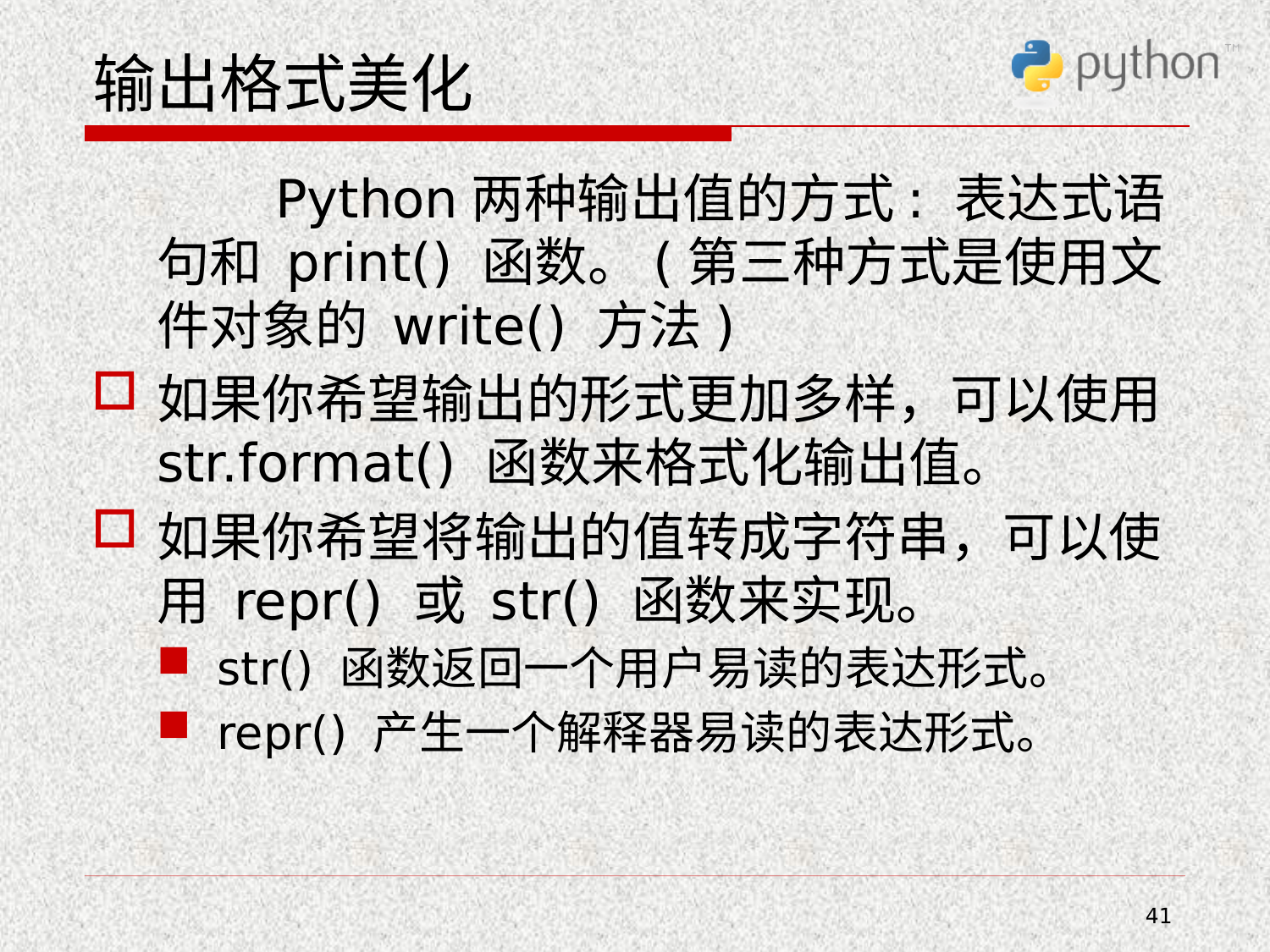

# 输出格式美化
           Python两种输出值的方式: 表达式语句和 print() 函数。(第三种方式是使用文件对象的 write() 方法)
如果你希望输出的形式更加多样，可以使用 str.format() 函数来格式化输出值。
如果你希望将输出的值转成字符串，可以使用 repr() 或 str() 函数来实现。
str() 函数返回一个用户易读的表达形式。
repr() 产生一个解释器易读的表达形式。
41